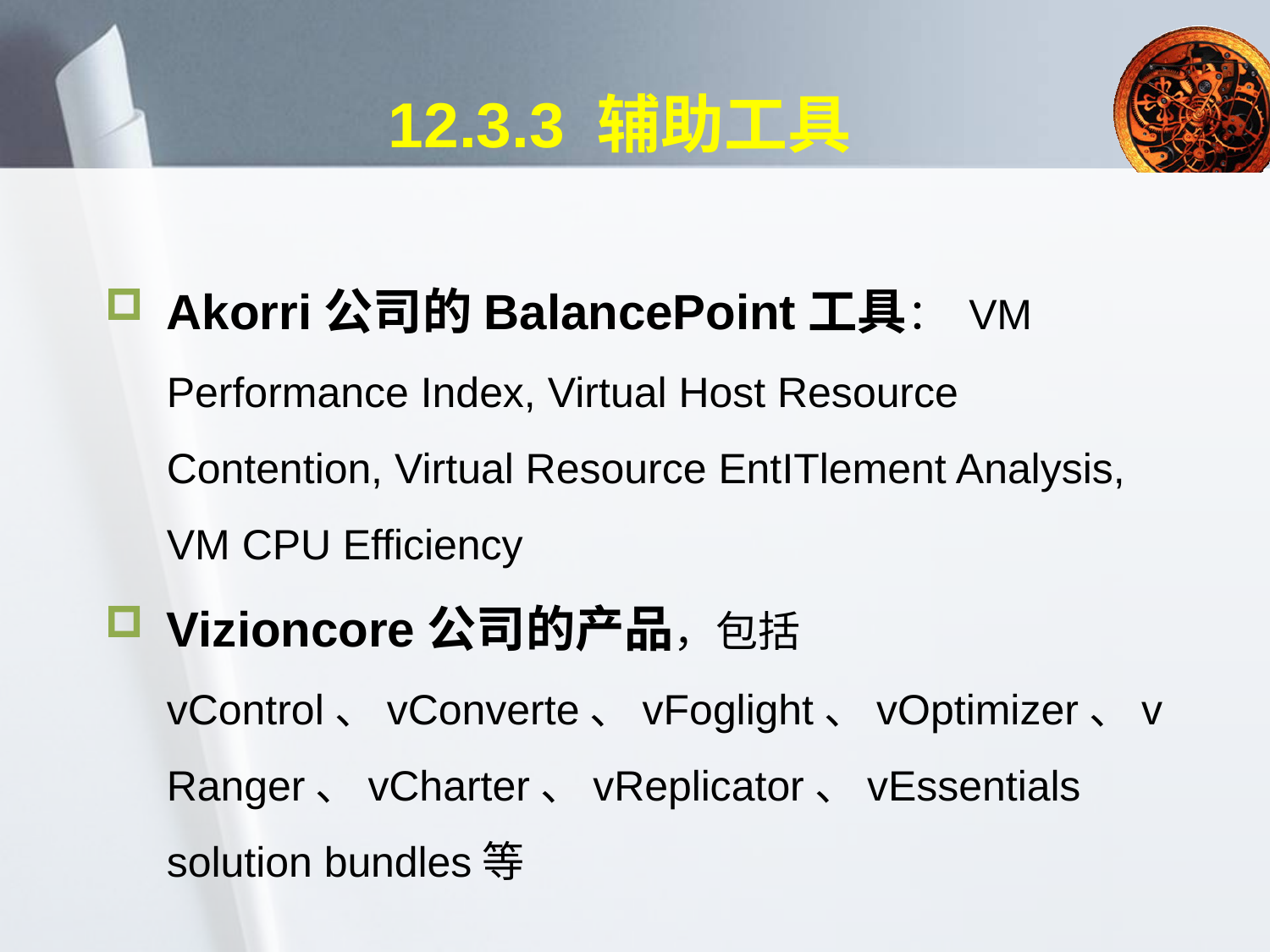

# 12.3.3 辅助工具
Akorri公司的BalancePoint工具： VM Performance Index, Virtual Host Resource Contention, Virtual Resource EntITlement Analysis, VM CPU Efficiency
Vizioncore公司的产品，包括vControl、vConverte、vFoglight、vOptimizer、vRanger、vCharter、vReplicator、vEssentials solution bundles等